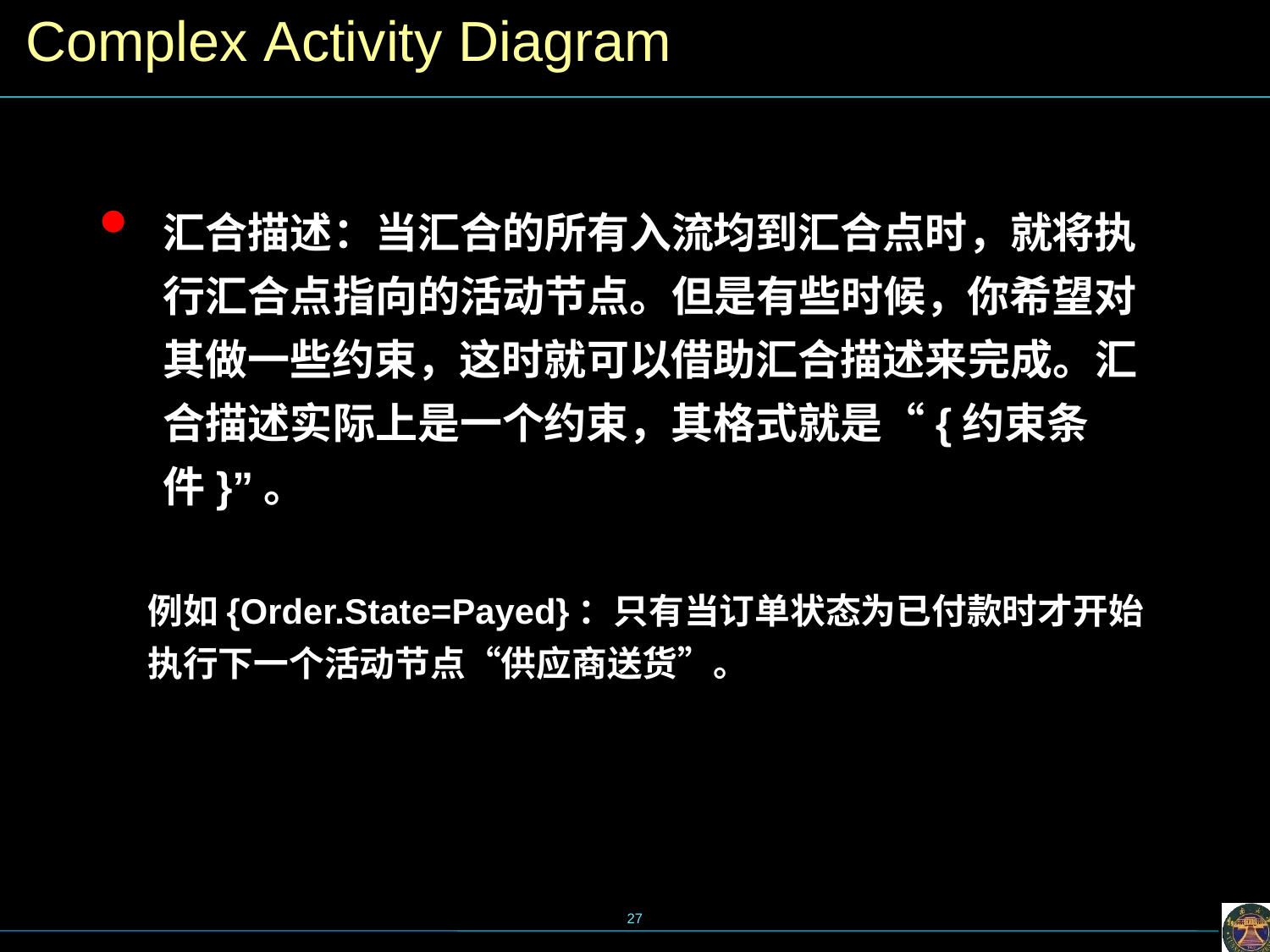

Complex Activity Diagram
汇合描述：当汇合的所有入流均到汇合点时，就将执行汇合点指向的活动节点。但是有些时候，你希望对其做一些约束，这时就可以借助汇合描述来完成。汇合描述实际上是一个约束，其格式就是“{约束条件}”。

例如{Order.State=Payed}：只有当订单状态为已付款时才开始执行下一个活动节点“供应商送货”。